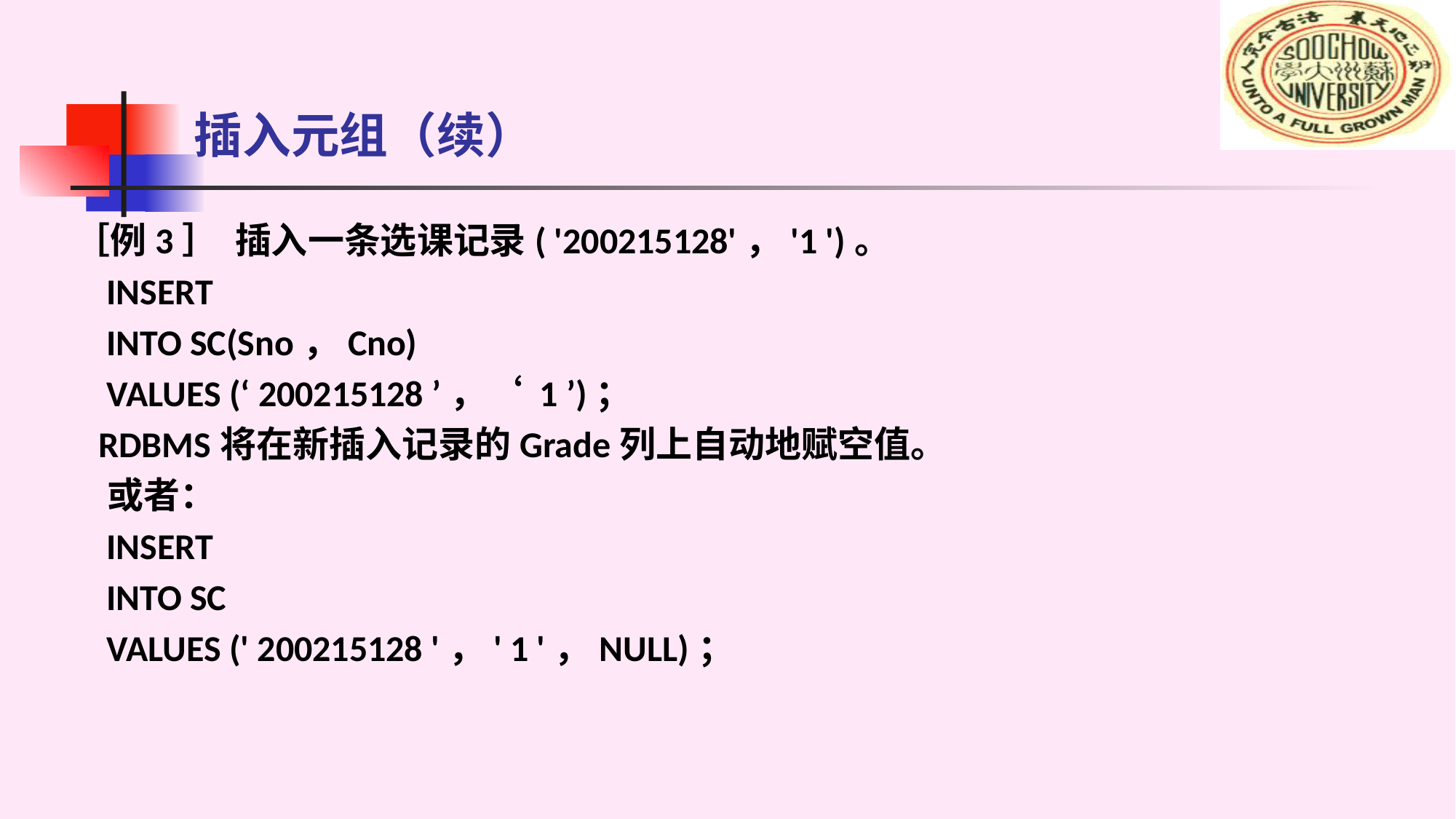

# 插入元组（续）
［例3］  插入一条选课记录( '200215128'，'1 ')。
    INSERT
    INTO SC(Sno，Cno)
    VALUES (‘ 200215128 ’，‘ 1 ’)；
   RDBMS将在新插入记录的Grade列上自动地赋空值。
   或者：
    INSERT
    INTO SC
    VALUES (' 200215128 '，' 1 '，NULL)；